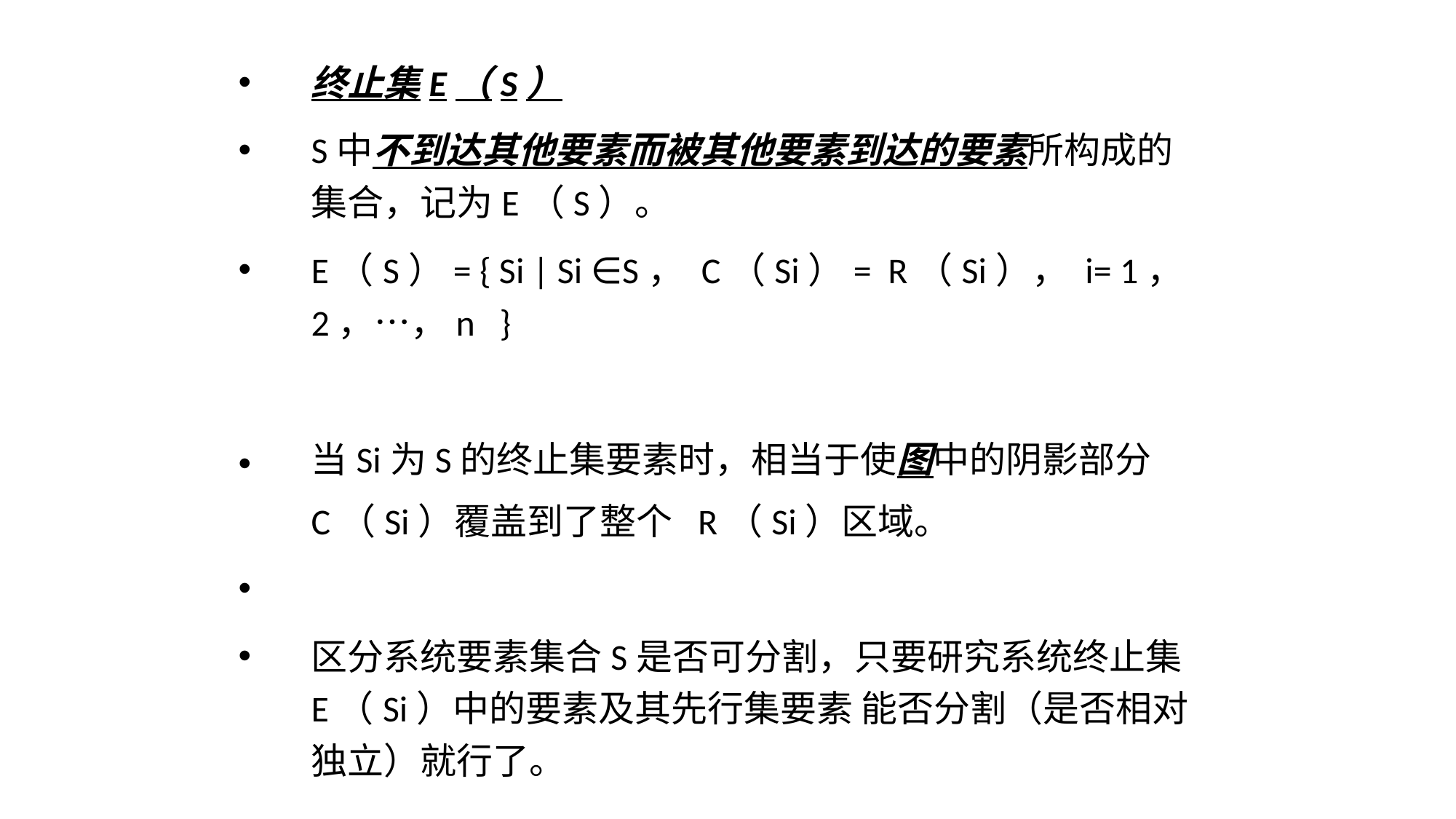

终止集E（S）
S中不到达其他要素而被其他要素到达的要素所构成的集合，记为E（S）。
E（S）= { Si | Si ∈S， C（Si）=  R（Si）， i= 1，2，…，n   }

当Si为S的终止集要素时，相当于使图中的阴影部分C（Si）覆盖到了整个  R（Si）区域。

区分系统要素集合S是否可分割，只要研究系统终止集E（Si）中的要素及其先行集要素 能否分割（是否相对独立）就行了。